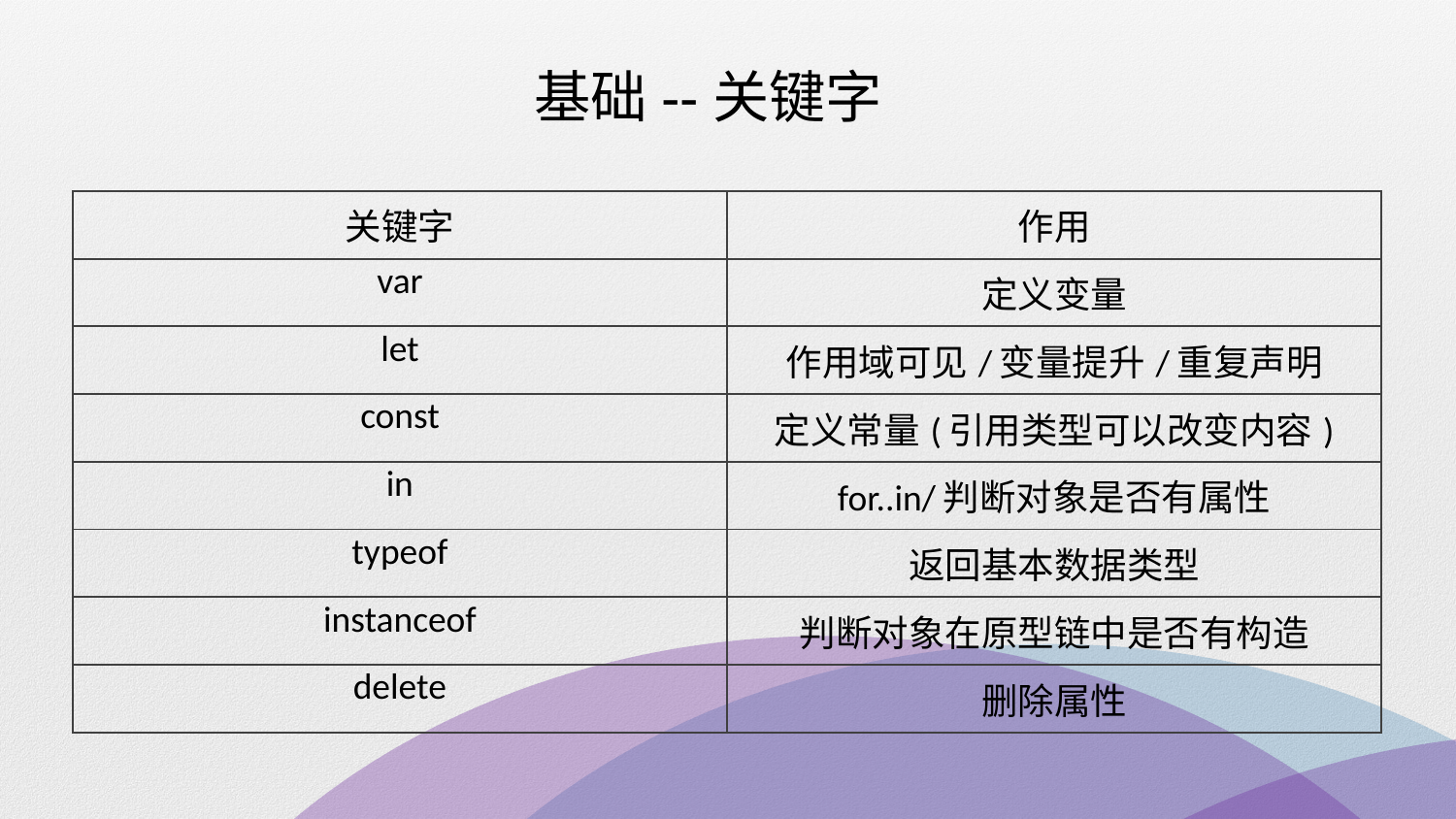

基础--关键字
| 关键字 | 作用 |
| --- | --- |
| var | 定义变量 |
| let | 作用域可见/变量提升/重复声明 |
| const | 定义常量(引用类型可以改变内容) |
| in | for..in/判断对象是否有属性 |
| typeof | 返回基本数据类型 |
| instanceof | 判断对象在原型链中是否有构造 |
| delete | 删除属性 |